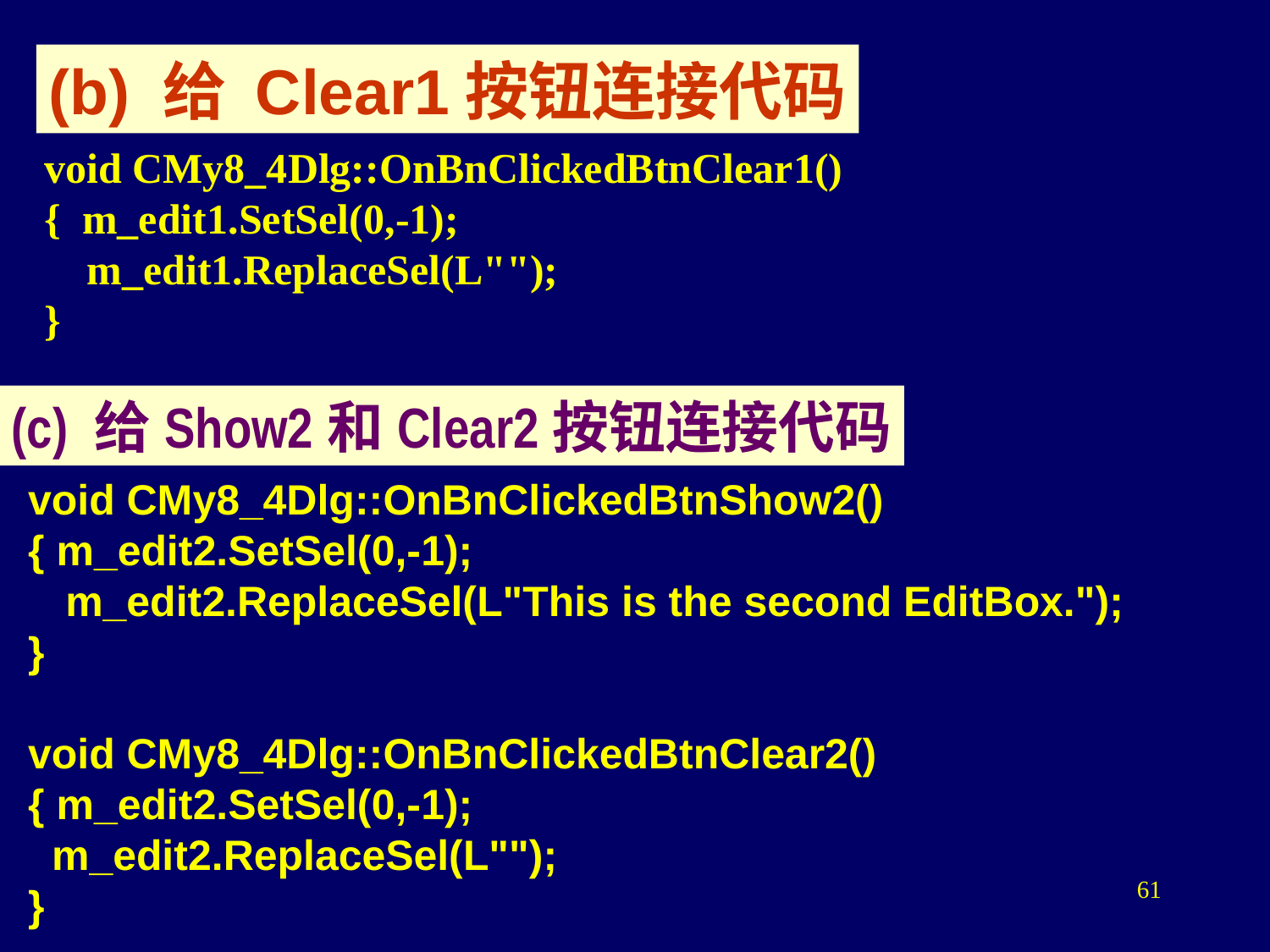

(b) 给 Clear1按钮连接代码
void CMy8_4Dlg::OnBnClickedBtnClear1()
{  m_edit1.SetSel(0,-1);
    m_edit1.ReplaceSel(L"");
}
(c) 给Show2和Clear2按钮连接代码
void CMy8_4Dlg::OnBnClickedBtnShow2()
{ m_edit2.SetSel(0,-1);
m_edit2.ReplaceSel(L"This is the second EditBox.");
}

void CMy8_4Dlg::OnBnClickedBtnClear2()
{ m_edit2.SetSel(0,-1);
  m_edit2.ReplaceSel(L"");
}
61